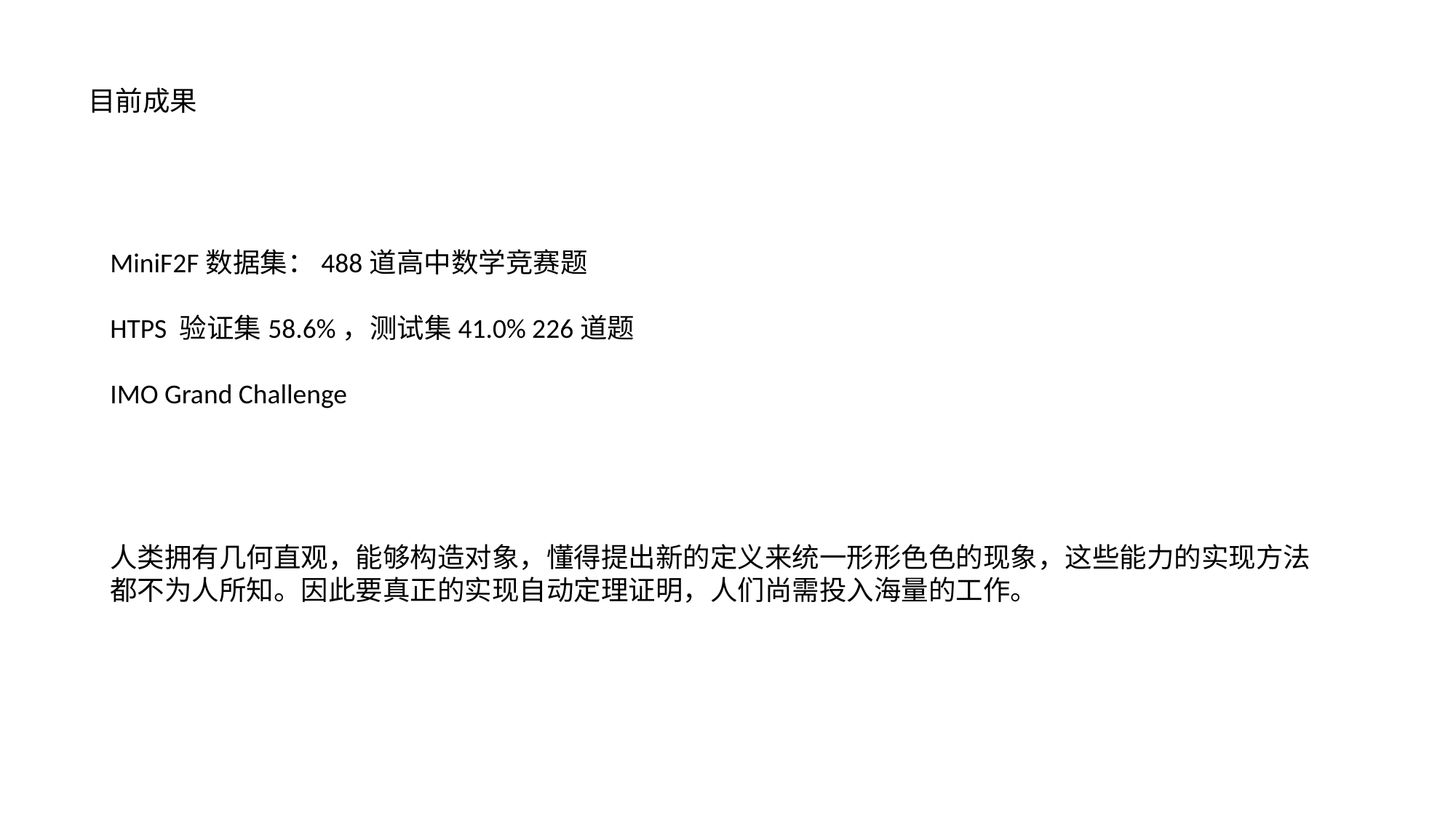

目前成果
MiniF2F数据集：488道高中数学竞赛题

HTPS 验证集58.6%，测试集41.0% 226道题

IMO Grand Challenge

人类拥有几何直观，能够构造对象，懂得提出新的定义来统一形形色色的现象，这些能力的实现方法都不为人所知。因此要真正的实现自动定理证明，人们尚需投入海量的工作。